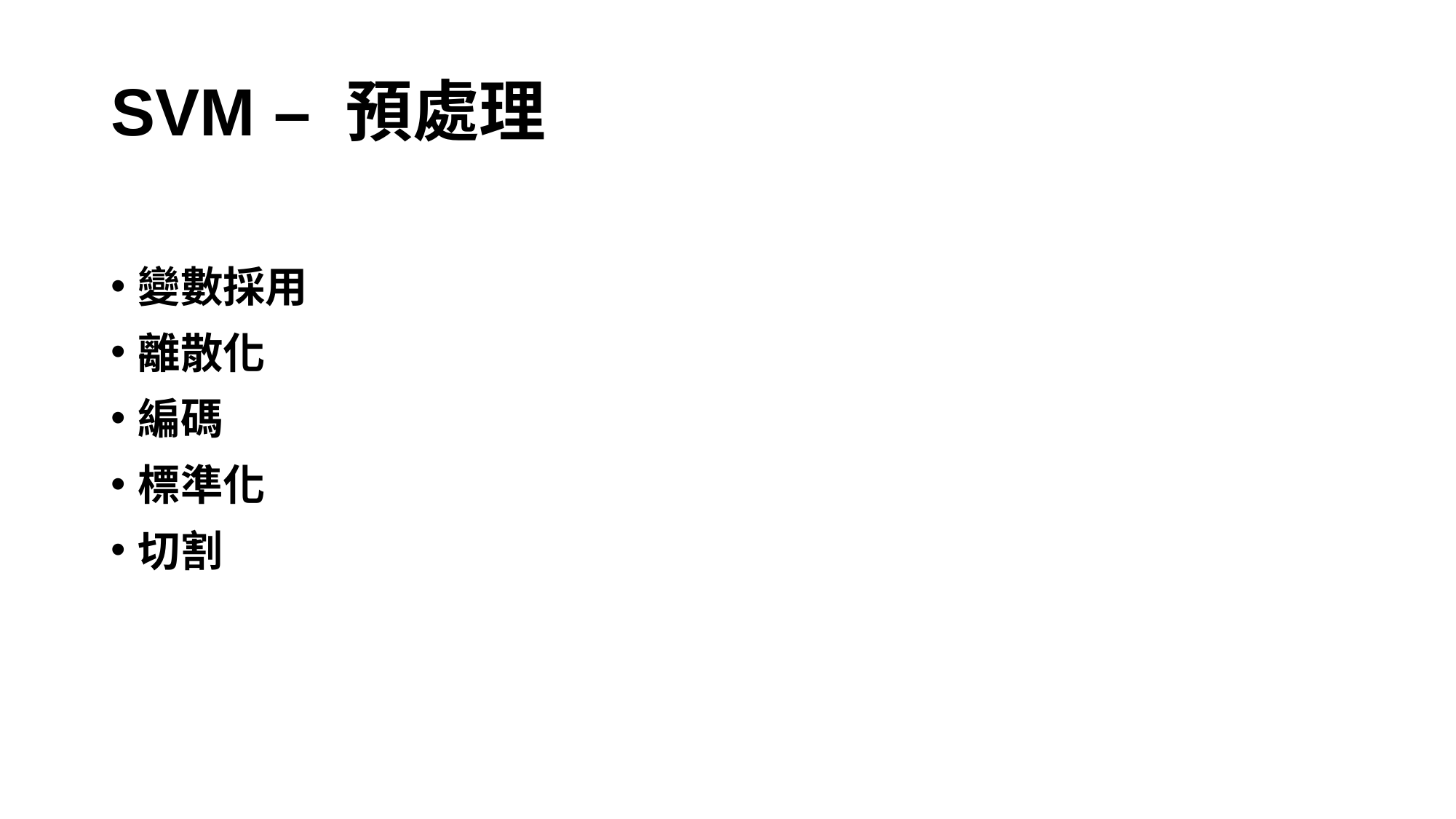

# SVM – 預處理

變數採用
離散化
編碼
標準化
切割